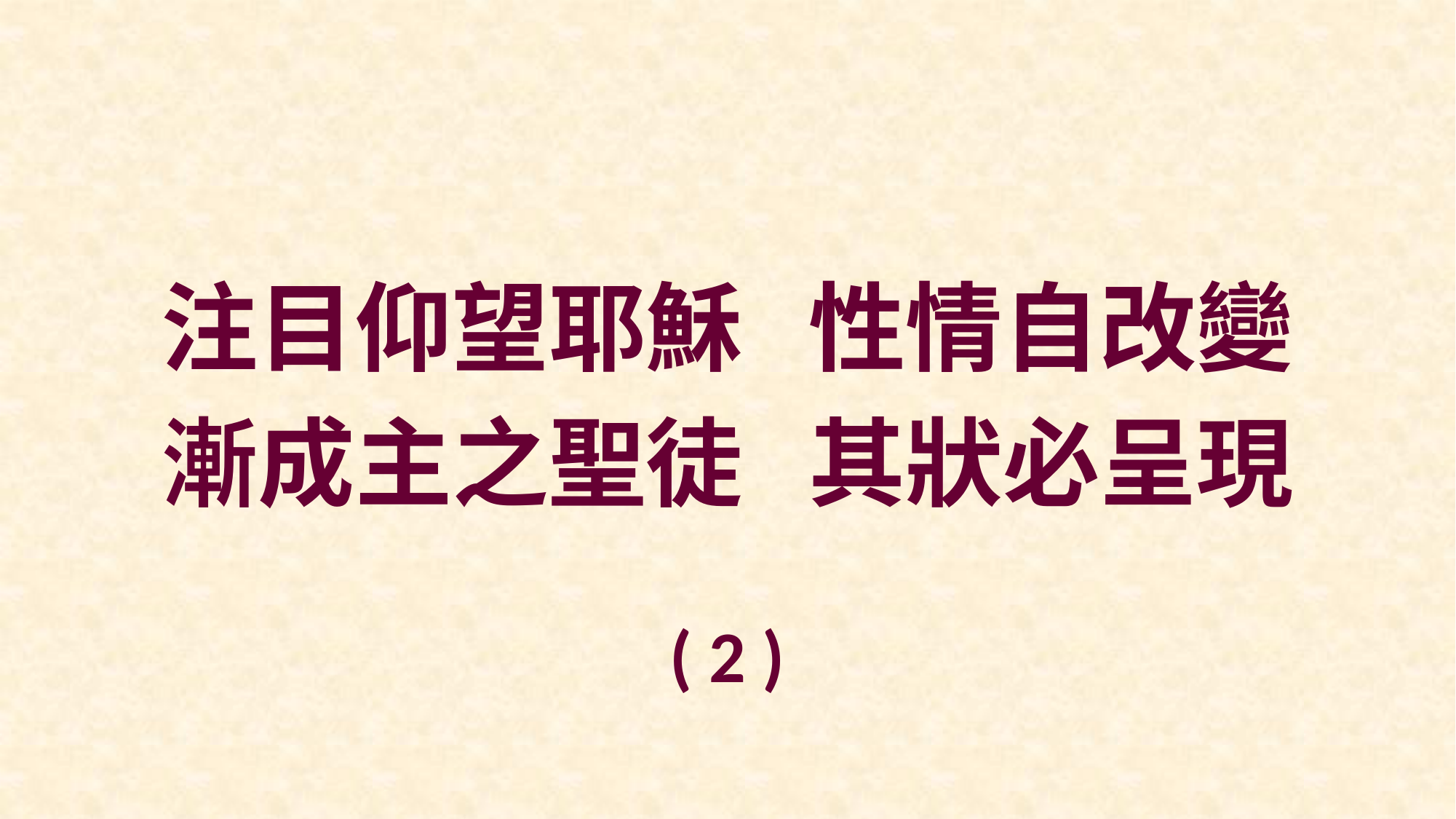

注目仰望耶穌   性情自改變
漸成主之聖徒   其狀必呈現
( 2 )